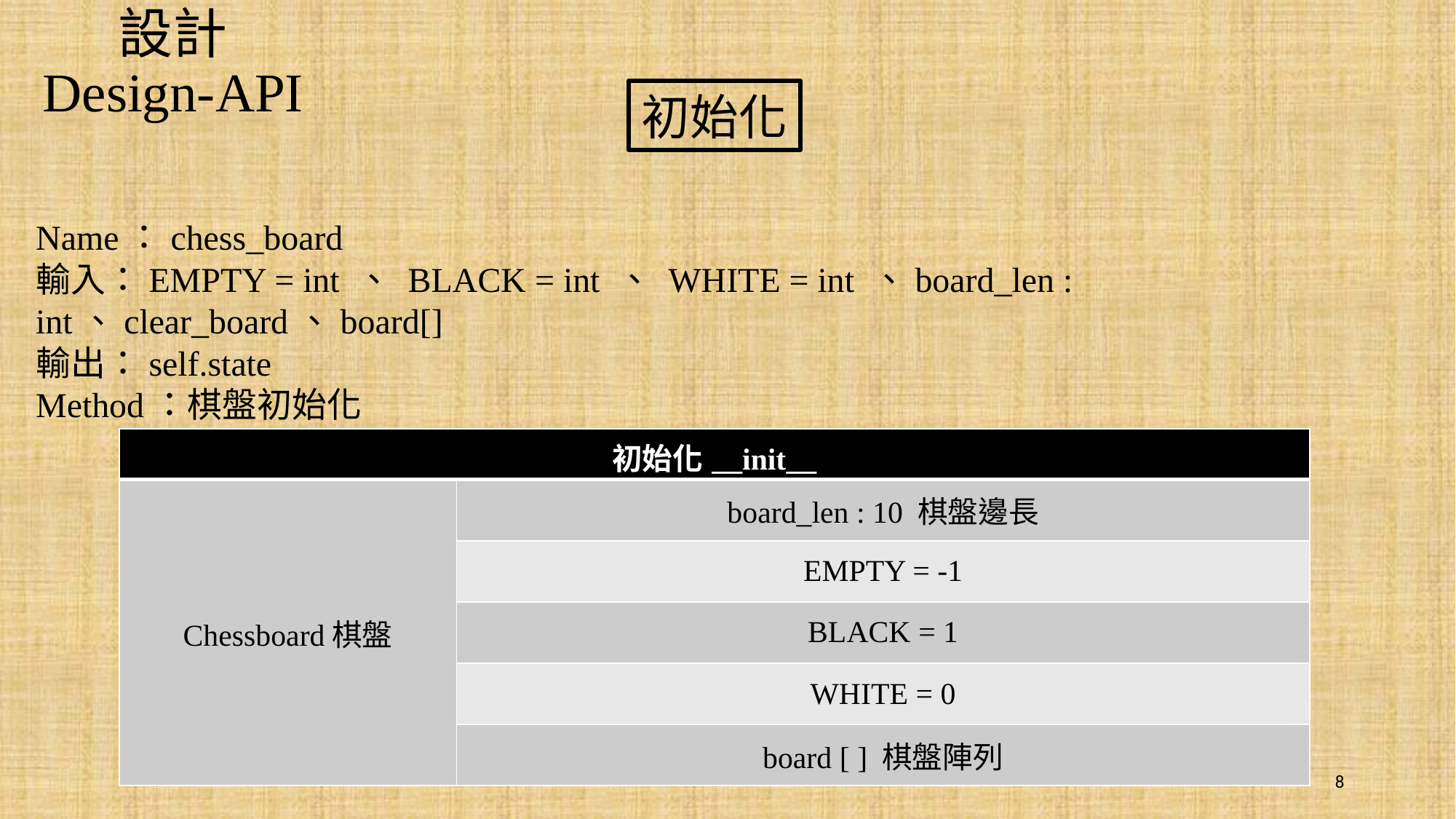

設計
Design-API
初始化
Name：chess_board
輸入：EMPTY = int 、 BLACK = int 、 WHITE = int 、board_len : int、clear_board、board[]
輸出：self.state
Method：棋盤初始化
| 初始化\_\_init\_\_ |  |
| --- | --- |
| Chessboard棋盤 | board\_len : 10 棋盤邊長 |
|  | EMPTY = -1 |
|  | BLACK = 1 |
|  | WHITE = 0 |
|  | board [ ] 棋盤陣列 |
8